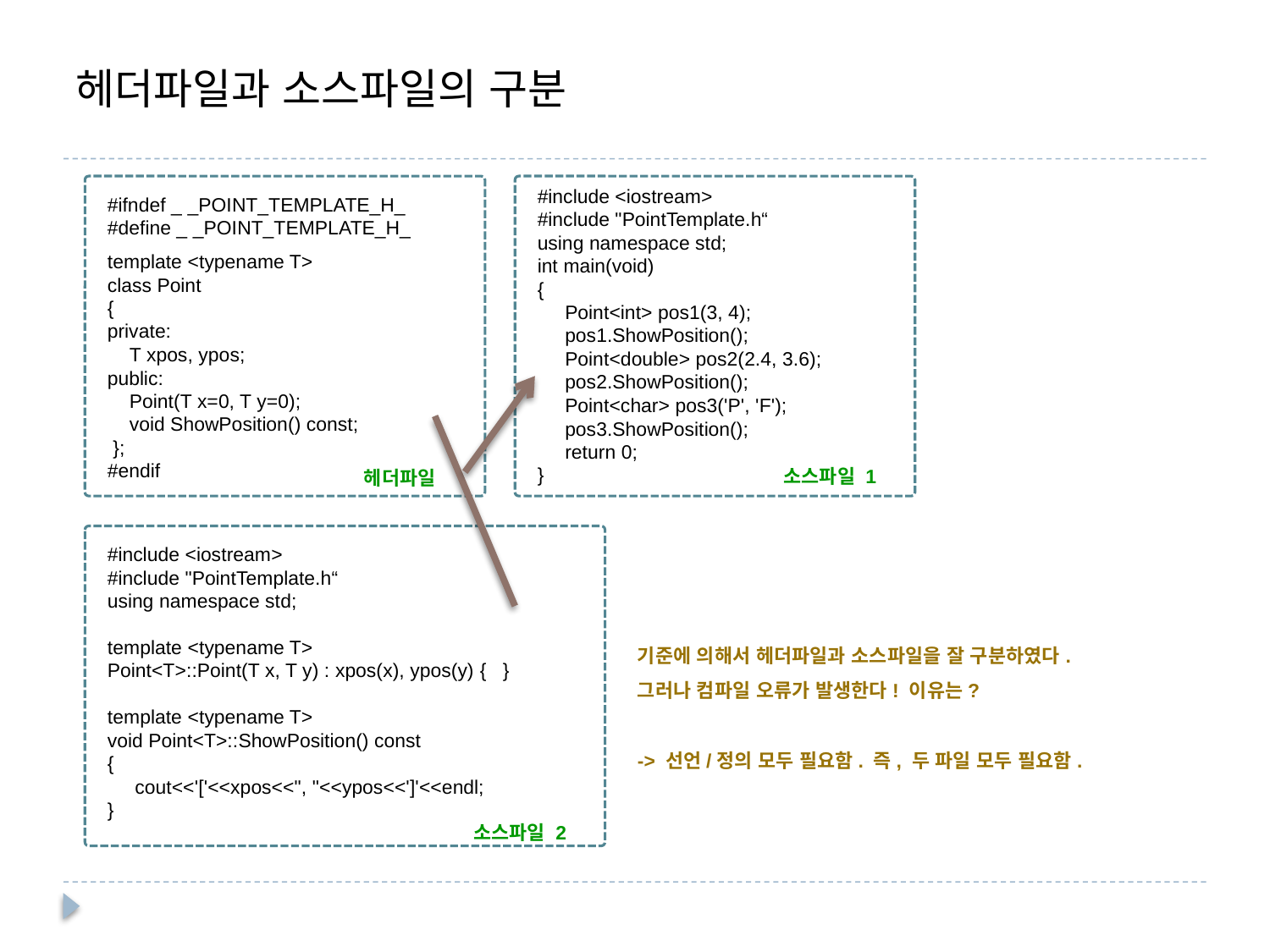

윤성우의 열혈
C++ 프로그래밍
# 헤더파일과 소스파일의 구분

#include <iostream>
#include "PointTemplate.h“
using namespace std;
int main(void)
{
     Point<int> pos1(3, 4);
     pos1.ShowPosition();
     Point<double> pos2(2.4, 3.6);
     pos2.ShowPosition();
     Point<char> pos3('P', 'F');
     pos3.ShowPosition();
     return 0;
}
#ifndef _ _POINT_TEMPLATE_H_
#define _ _POINT_TEMPLATE_H_

template <typename T>
class Point
{
private:
    T xpos, ypos;
public:
    Point(T x=0, T y=0);
    void ShowPosition() const;
 };
#endif
소스파일 1
헤더파일

#include <iostream>
#include "PointTemplate.h“
using namespace std;

template <typename T>
Point<T>::Point(T x, T y) : xpos(x), ypos(y) {   }

template <typename T>
void Point<T>::ShowPosition() const
{
     cout<<'['<<xpos<<", "<<ypos<<']'<<endl;
}
기준에 의해서 헤더파일과 소스파일을 잘 구분하였다. 그러나 컴파일 오류가 발생한다! 이유는?

-> 선언/정의 모두 필요함. 즉, 두 파일 모두 필요함.
소스파일 2